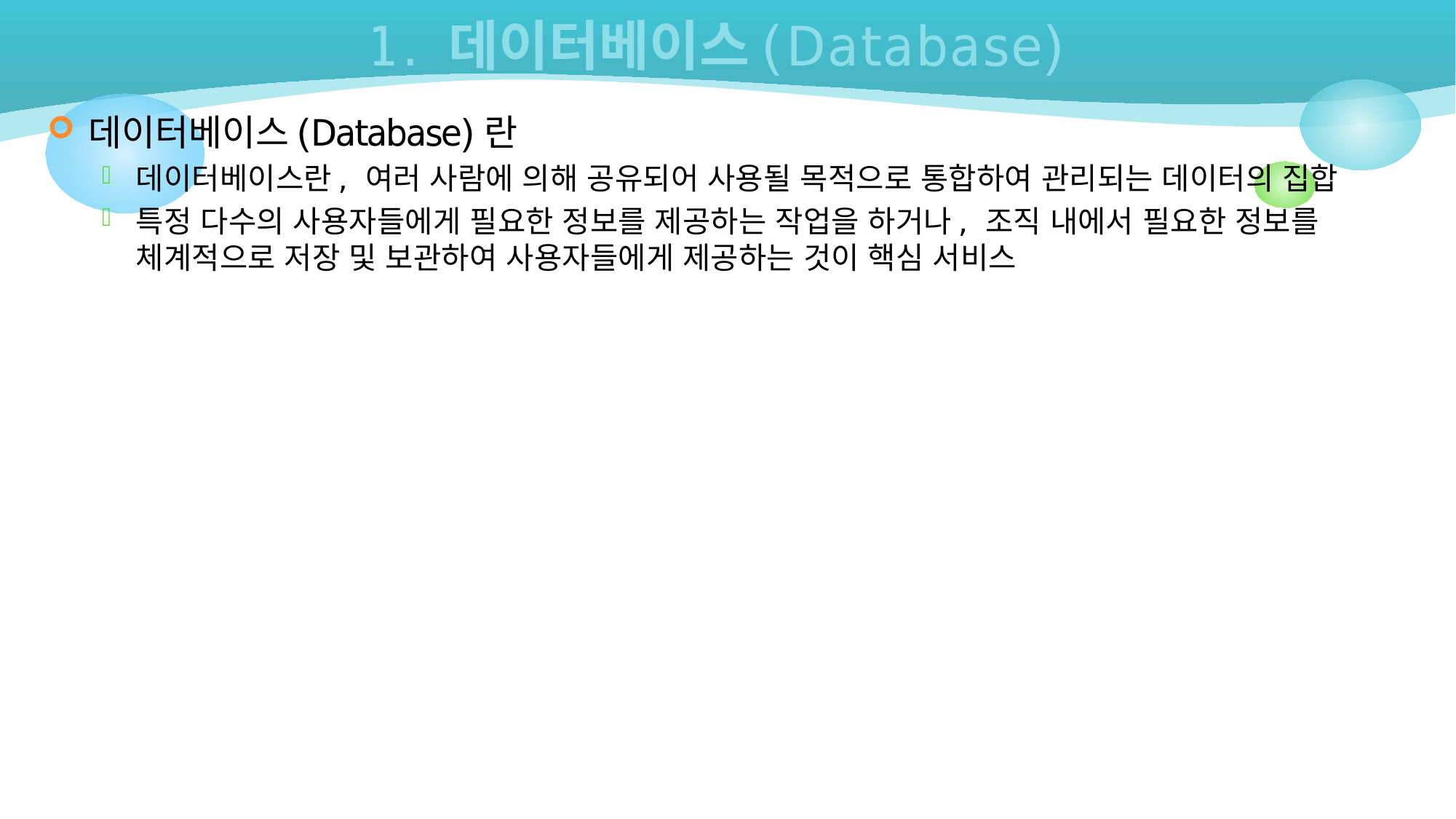

# 1. 데이터베이스(Database)
데이터베이스(Database)란
데이터베이스란, 여러 사람에 의해 공유되어 사용될 목적으로 통합하여 관리되는 데이터의 집합
특정 다수의 사용자들에게 필요한 정보를 제공하는 작업을 하거나, 조직 내에서 필요한 정보를 체계적으로 저장 및 보관하여 사용자들에게 제공하는 것이 핵심 서비스